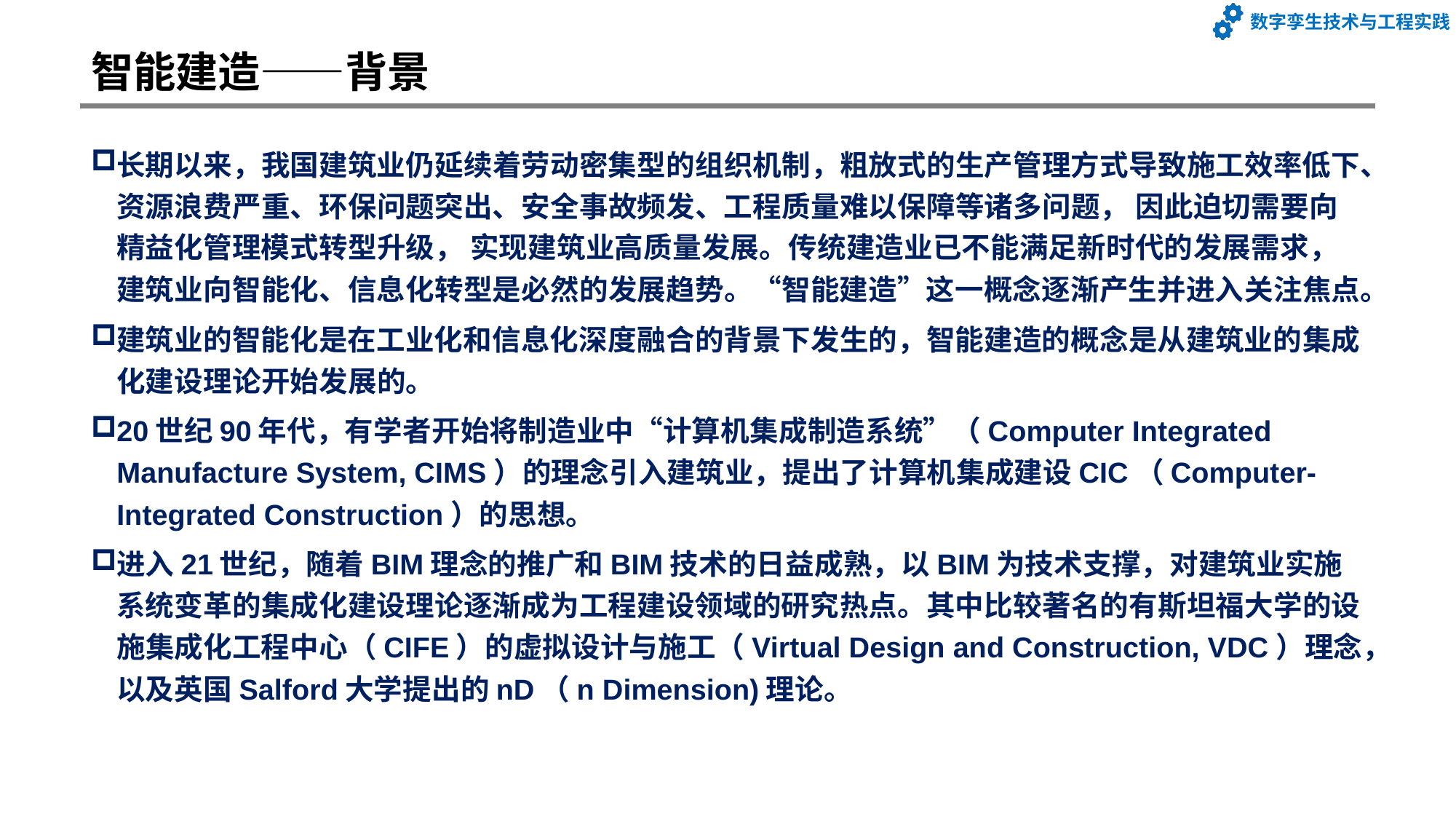

# 智能建造——背景
长期以来，我国建筑业仍延续着劳动密集型的组织机制，粗放式的生产管理方式导致施工效率低下、资源浪费严重、环保问题突出、安全事故频发、工程质量难以保障等诸多问题， 因此迫切需要向精益化管理模式转型升级， 实现建筑业高质量发展。传统建造业已不能满足新时代的发展需求，建筑业向智能化、信息化转型是必然的发展趋势。“智能建造”这一概念逐渐产生并进入关注焦点。
建筑业的智能化是在工业化和信息化深度融合的背景下发生的，智能建造的概念是从建筑业的集成化建设理论开始发展的。
20世纪90年代，有学者开始将制造业中“计算机集成制造系统”（Computer Integrated Manufacture System, CIMS）的理念引入建筑业，提出了计算机集成建设CIC（Computer-Integrated Construction）的思想。
进入21世纪，随着BIM理念的推广和BIM技术的日益成熟，以BIM为技术支撑，对建筑业实施系统变革的集成化建设理论逐渐成为工程建设领域的研究热点。其中比较著名的有斯坦福大学的设施集成化工程中心（CIFE）的虚拟设计与施工（Virtual Design and Construction, VDC）理念，以及英国Salford大学提出的nD（n Dimension)理论。